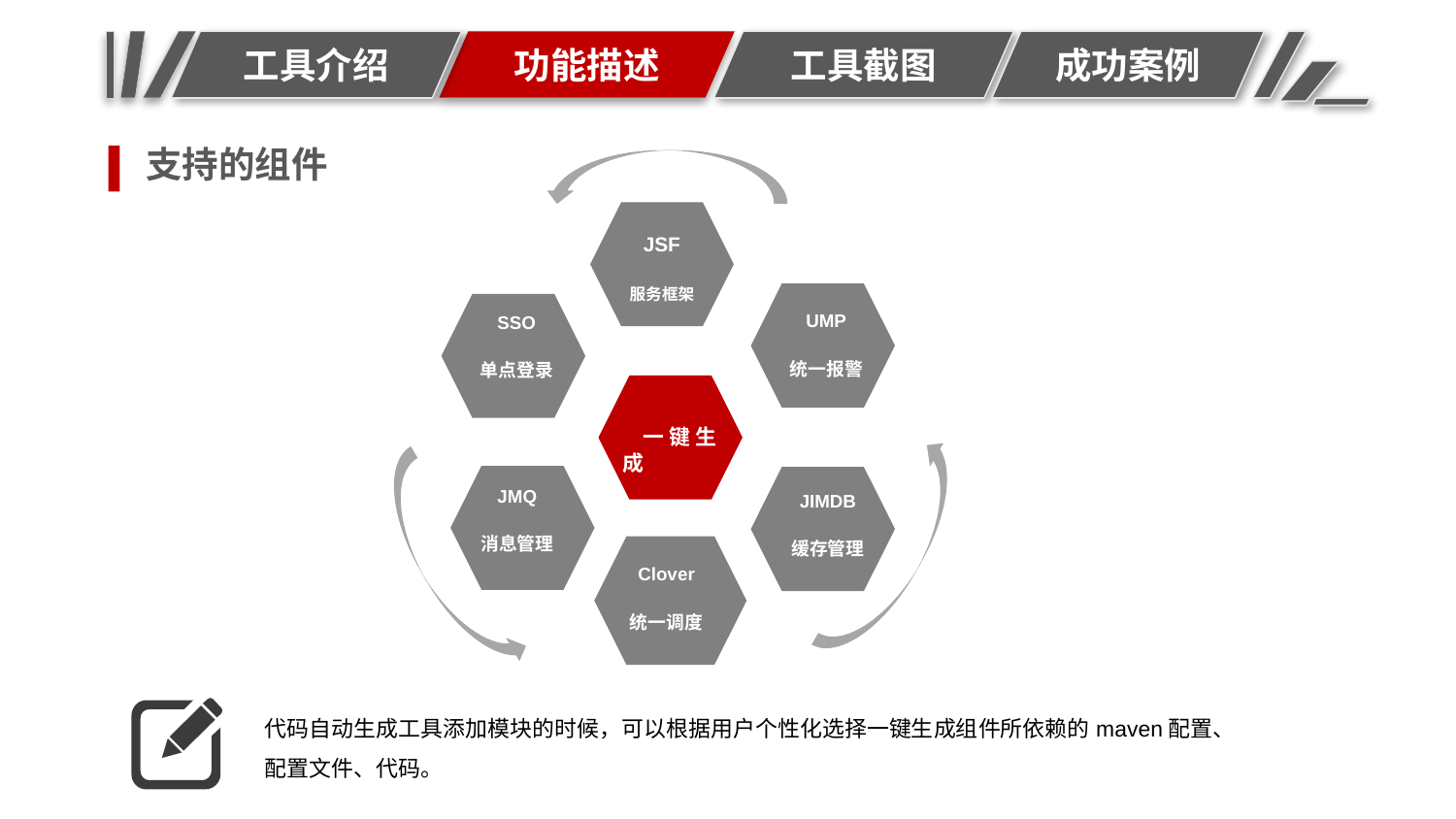

工具介绍
功能描述
成功案例
工具截图

支持的组件

JSF

服务框架

UMP

统一报警
SSO

单点登录

 一键生成

JMQ

消息管理
JIMDB

缓存管理

Clover

统一调度
代码自动生成工具添加模块的时候，可以根据用户个性化选择一键生成组件所依赖的maven配置、配置文件、代码。